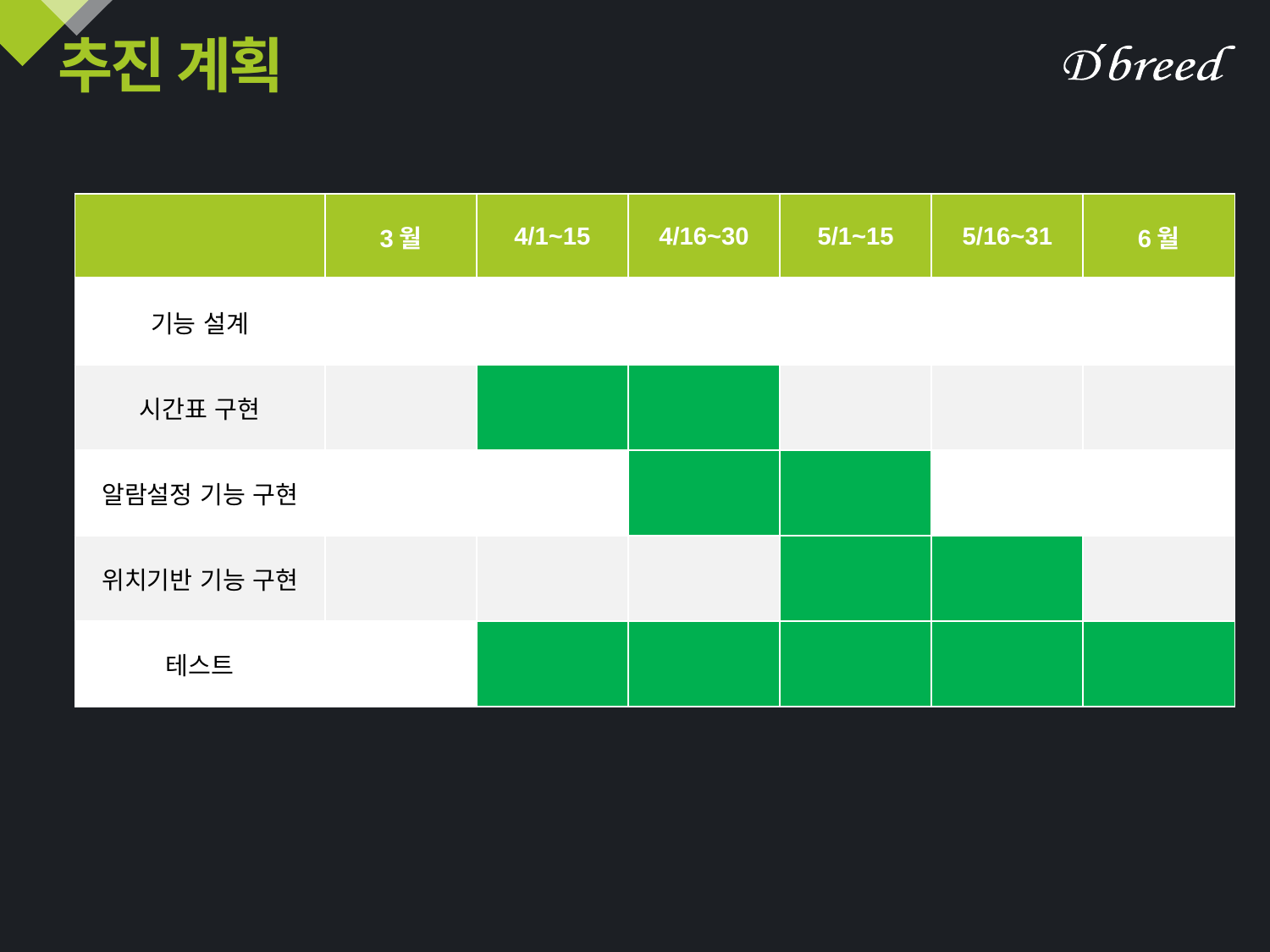

# 추진 계획
|  | 3월 | 4/1~15 | 4/16~30 | 5/1~15 | 5/16~31 | 6월 |
| --- | --- | --- | --- | --- | --- | --- |
| 기능 설계 |  |  |  |  |  |  |
| 시간표 구현 |  |  |  |  |  |  |
| 알람설정 기능 구현 |  |  |  |  |  |  |
| 위치기반 기능 구현 |  |  |  |  |  |  |
| 테스트 |  |  |  |  |  |  |